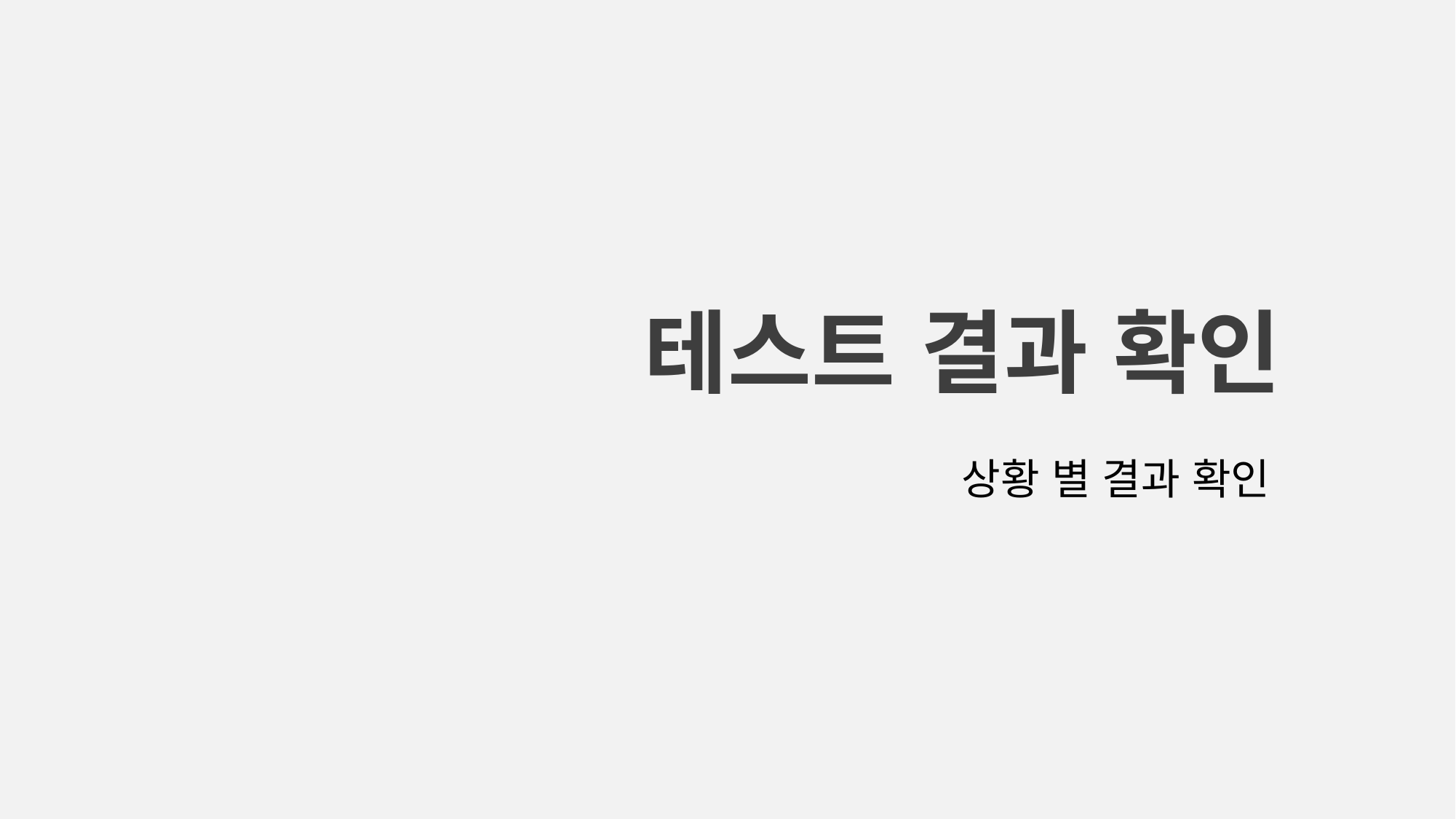

테스트 결과 확인
상황 별 결과 확인